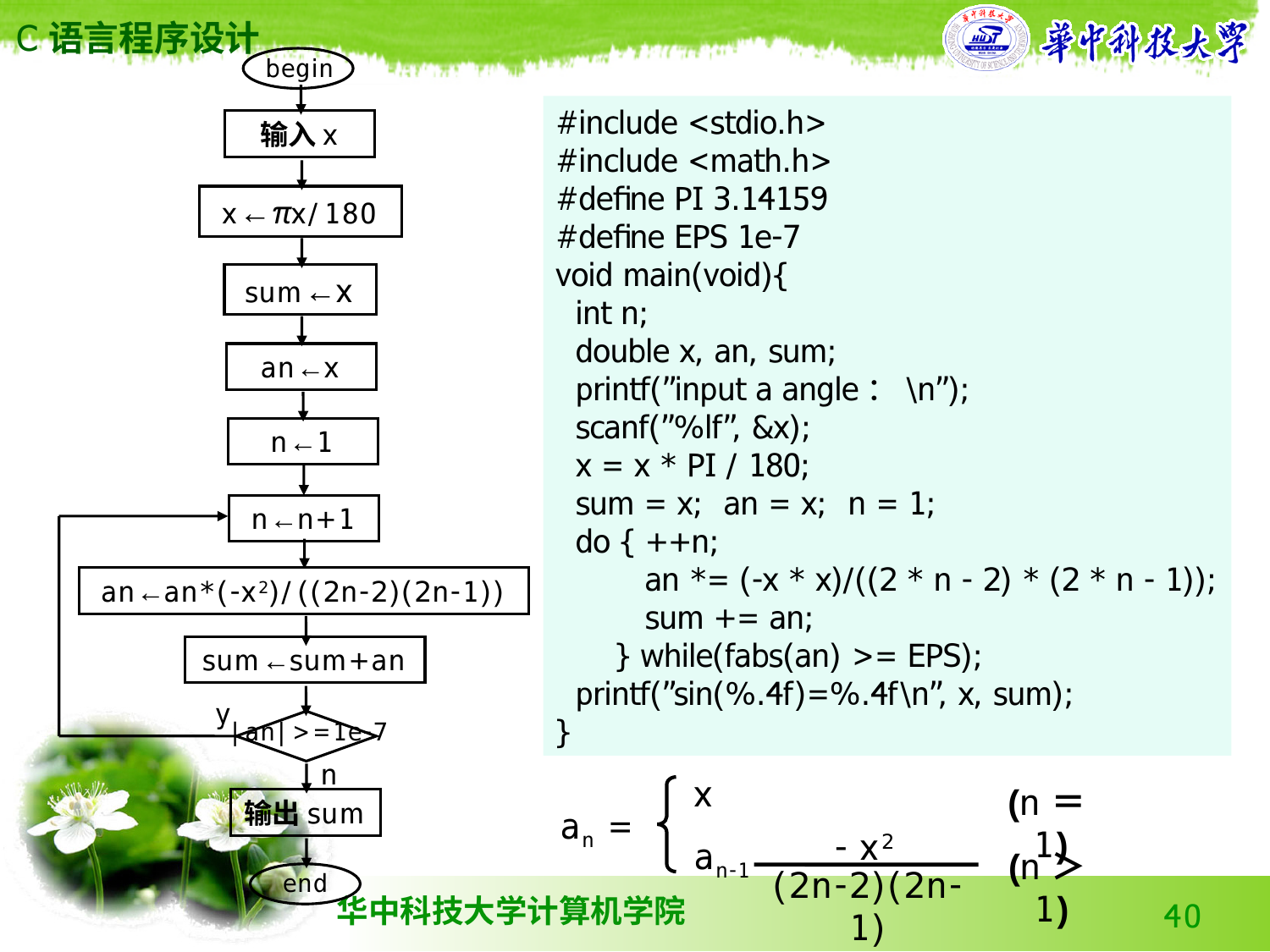

begin

#include <stdio.h>
#include <math.h>
#define PI 3.14159
#define EPS 1e-7
void main(void){
  int n;
  double x, an, sum;
  printf(”input a angle：\n”);
  scanf(”%lf”, &x);
  x = x * PI / 180;
  sum = x;  an = x;  n = 1;
  do { ++n;
         an *= (-x * x)/((2 * n - 2) * (2 * n - 1));
         sum += an;
      } while(fabs(an) >= EPS);
  printf(”sin(%.4f)=%.4f\n”, x, sum);
}
输入x

x←πx/180

sum←x

an←x

n←1

n←n+1

an←an*(-x2)/((2n-2)(2n-1))

sum←sum+an

y
|an|>=1e-7

n

x
(n＝1)

an  =
- x2
an-1
(n＞1)
(2n-2)(2n-1)

输出sum

end

40